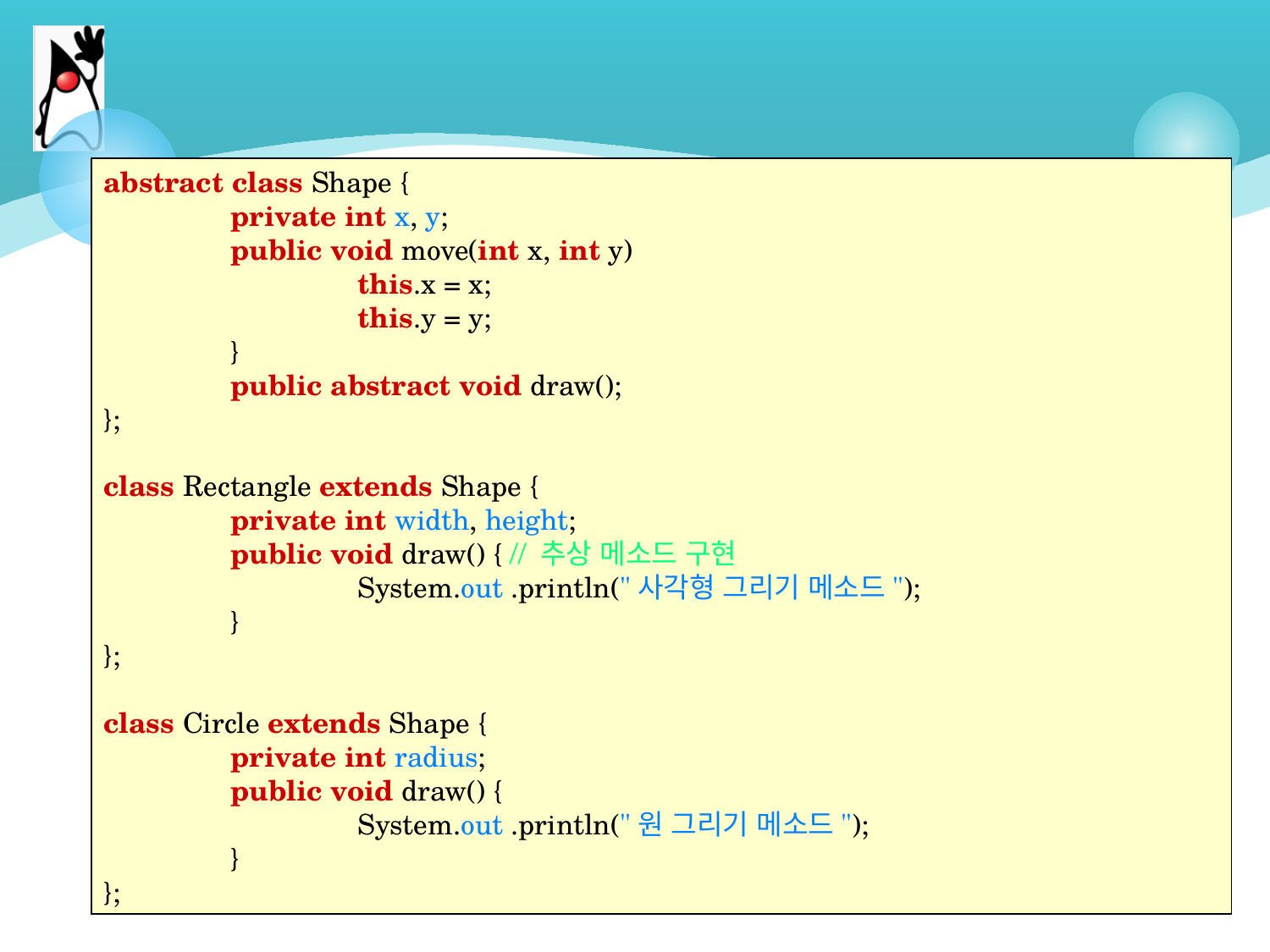

#
abstract class Shape {
	private int x, y;
	public void move(int x, int y)
		this.x = x;
		this.y = y;
	}
	public abstract void draw();
};

class Rectangle extends Shape {
	private int width, height;
	public void draw() { // 추상 메소드 구현
		System.out .println("사각형 그리기 메소드");
	}
};

class Circle extends Shape {
	private int radius;
	public void draw() {
		System.out .println("원 그리기 메소드");
	}
};